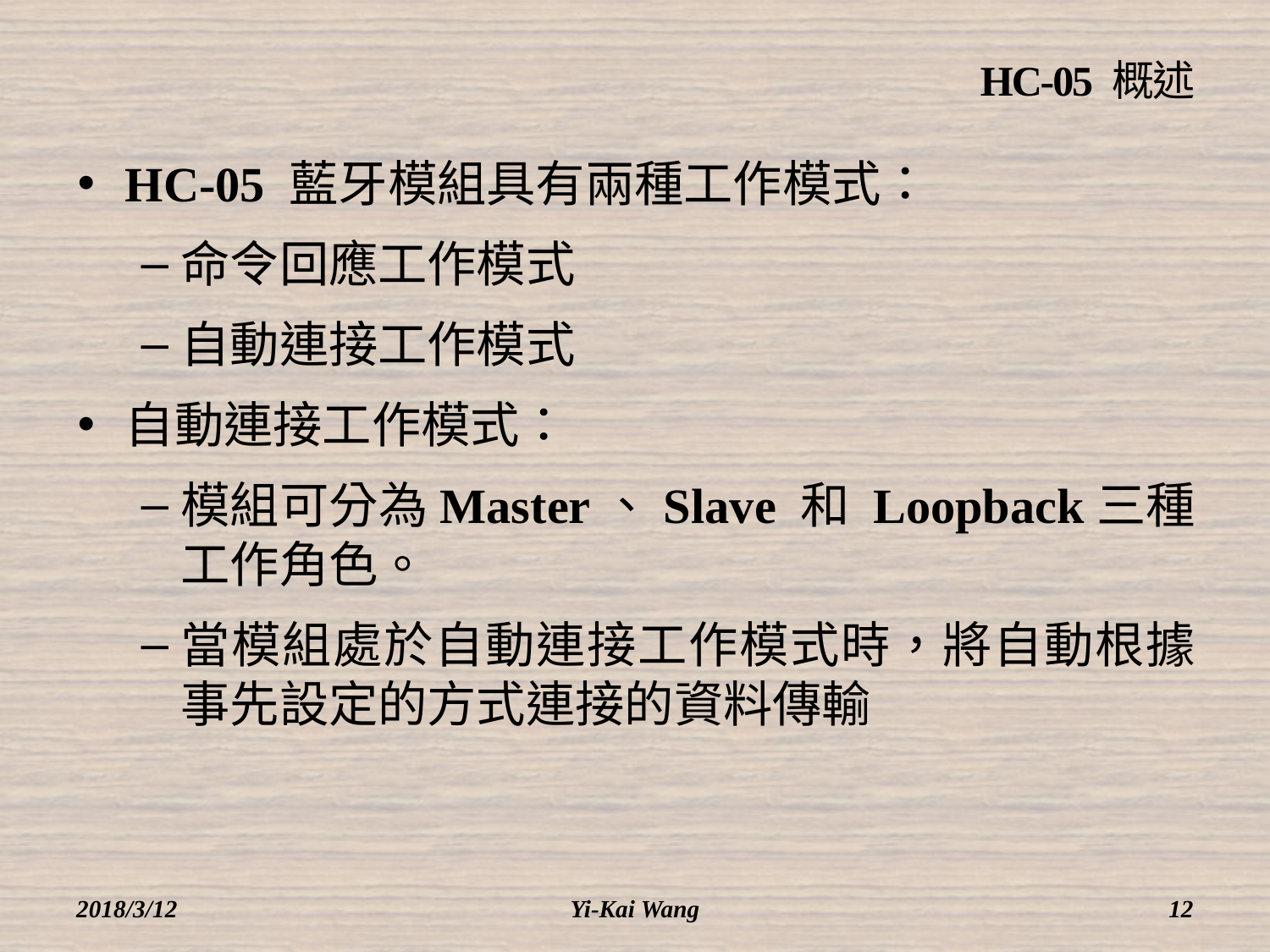

# HC-05 概述
HC-05 藍牙模組具有兩種工作模式：
命令回應工作模式
自動連接工作模式
自動連接工作模式：
模組可分為Master、Slave 和 Loopback三種工作角色。
當模組處於自動連接工作模式時，將自動根據事先設定的方式連接的資料傳輸
2018/3/12
Yi-Kai Wang
12